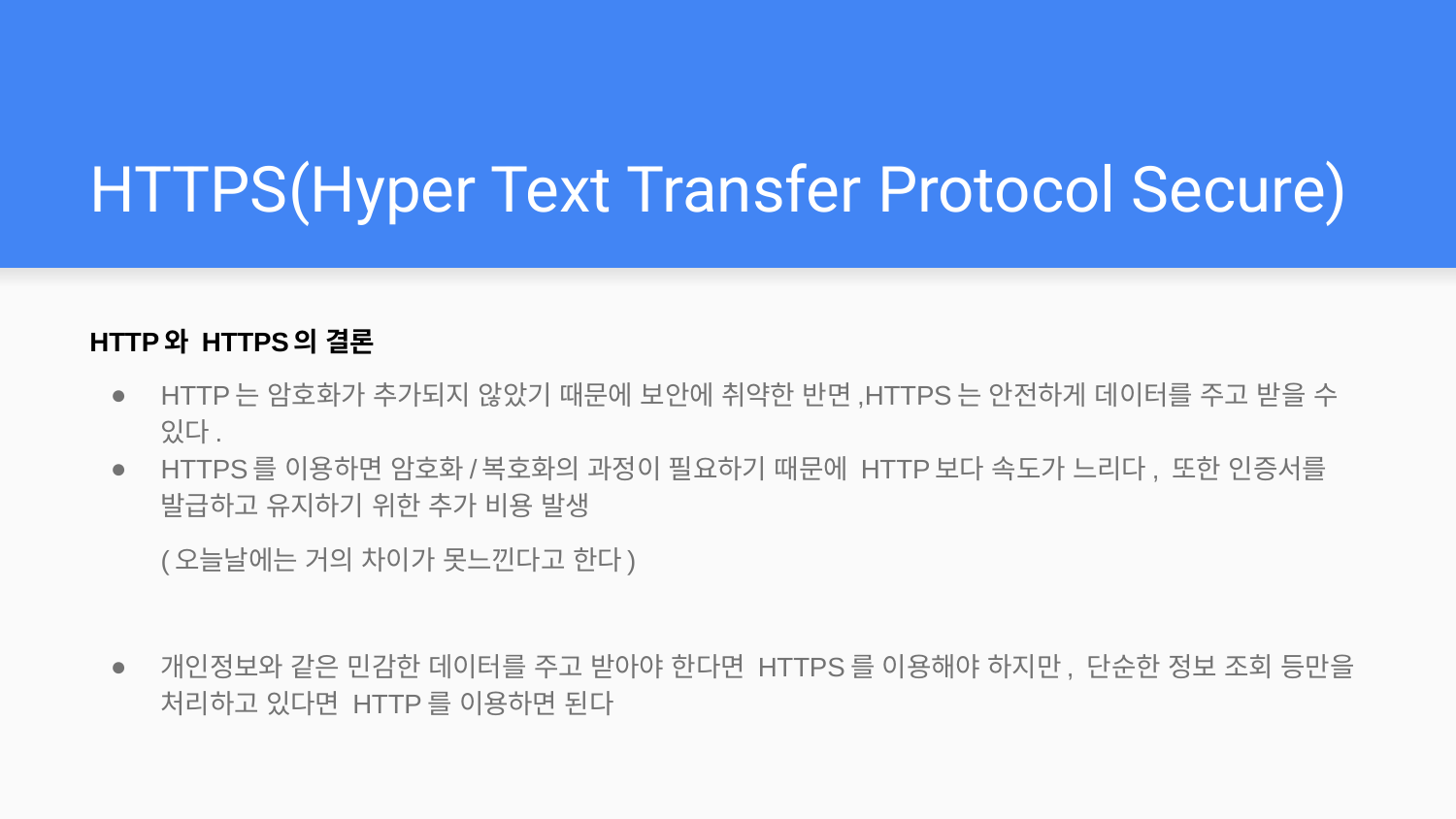

# HTTPS(Hyper Text Transfer Protocol Secure)
HTTP와 HTTPS의 결론
HTTP는 암호화가 추가되지 않았기 때문에 보안에 취약한 반면,HTTPS는 안전하게 데이터를 주고 받을 수 있다.
HTTPS를 이용하면 암호화/복호화의 과정이 필요하기 때문에 HTTP보다 속도가 느리다, 또한 인증서를 발급하고 유지하기 위한 추가 비용 발생
(오늘날에는 거의 차이가 못느낀다고 한다)

개인정보와 같은 민감한 데이터를 주고 받아야 한다면 HTTPS를 이용해야 하지만, 단순한 정보 조회 등만을 처리하고 있다면 HTTP를 이용하면 된다